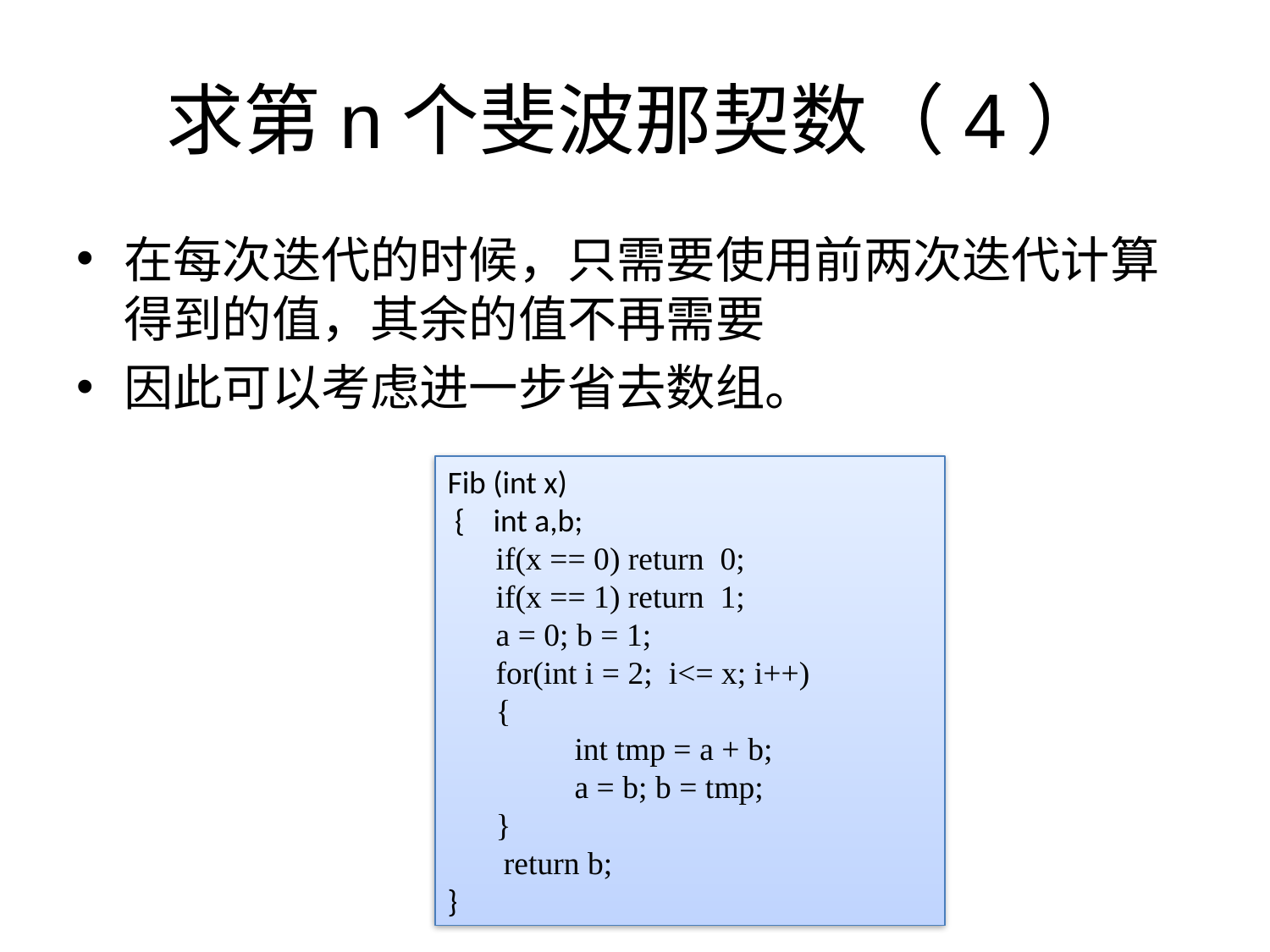

# 求第n个斐波那契数（4）
在每次迭代的时候，只需要使用前两次迭代计算得到的值，其余的值不再需要
因此可以考虑进一步省去数组。
Fib (int x)
 {    int a,b;
      if(x == 0) return  0;
      if(x == 1) return  1;
      a = 0; b = 1;
      for(int i = 2;  i<= x; i++)
      {
	int tmp = a + b;
	a = b; b = tmp;
      }
       return b;
}